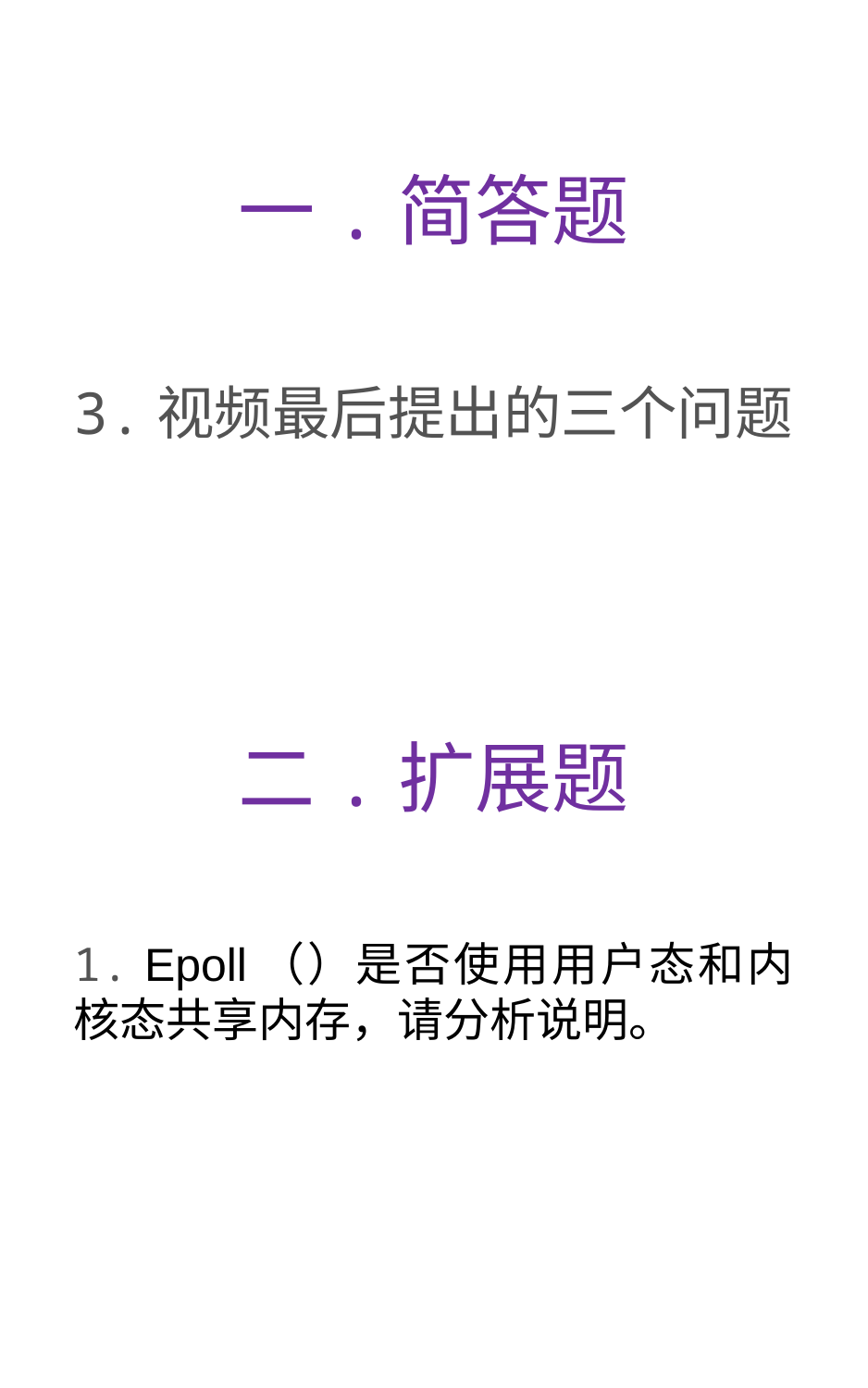

# 一.简答题
3.视频最后提出的三个问题
二.扩展题
1. Epoll（）是否使用用户态和内核态共享内存，请分析说明。